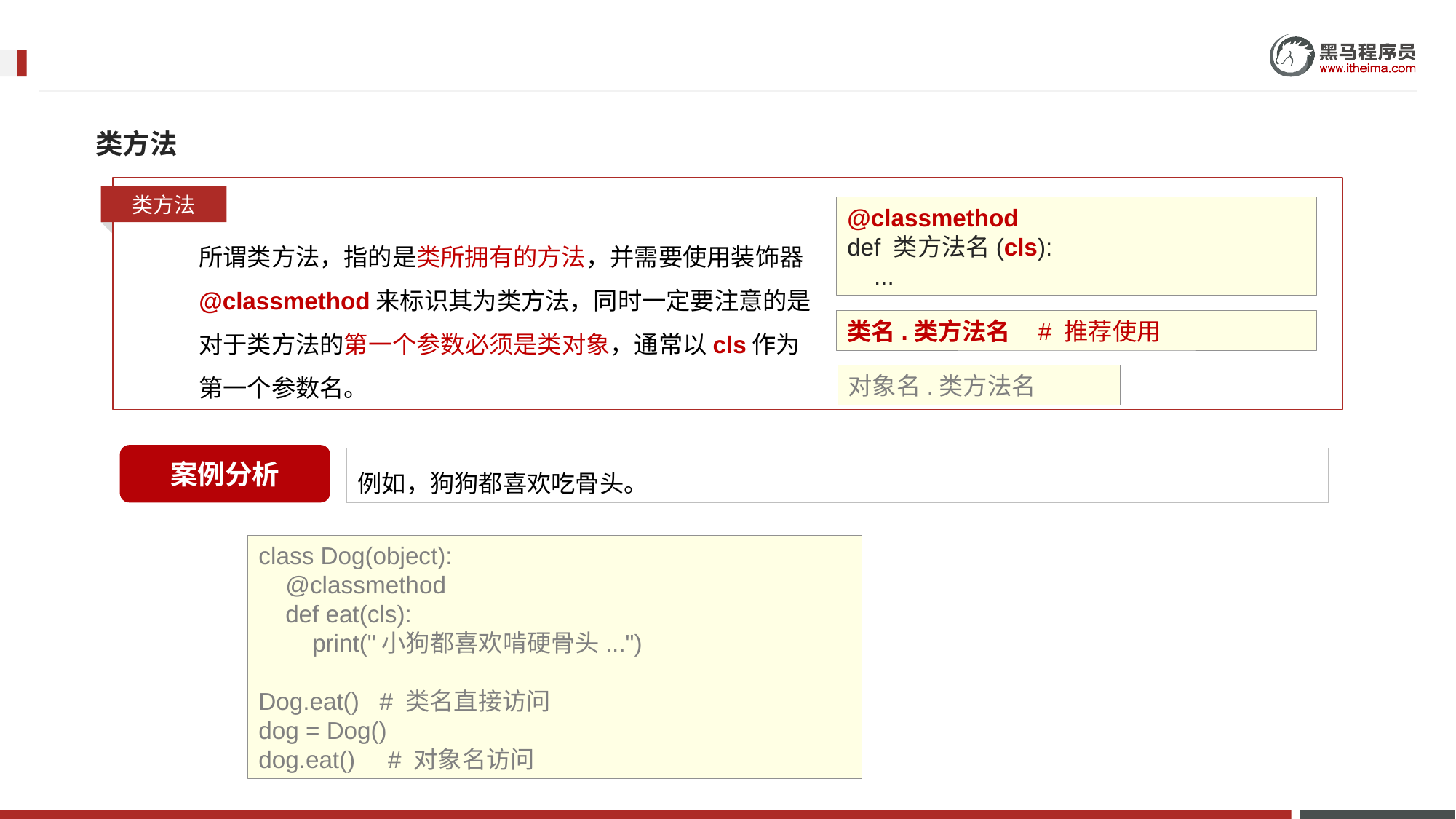

类方法

类方法
@classmethod
def 类方法名(cls):
    ...

所谓类方法，指的是类所拥有的方法，并需要使用装饰器@classmethod来标识其为类方法，同时一定要注意的是对于类方法的第一个参数必须是类对象，通常以cls作为第一个参数名。
类名.类方法名    # 推荐使用
对象名.类方法名
案例分析
例如，狗狗都喜欢吃骨头。
class Dog(object):
    @classmethod
    def eat(cls):
        print("小狗都喜欢啃硬骨头...")

Dog.eat()   # 类名直接访问
dog = Dog()
dog.eat()	   # 对象名访问